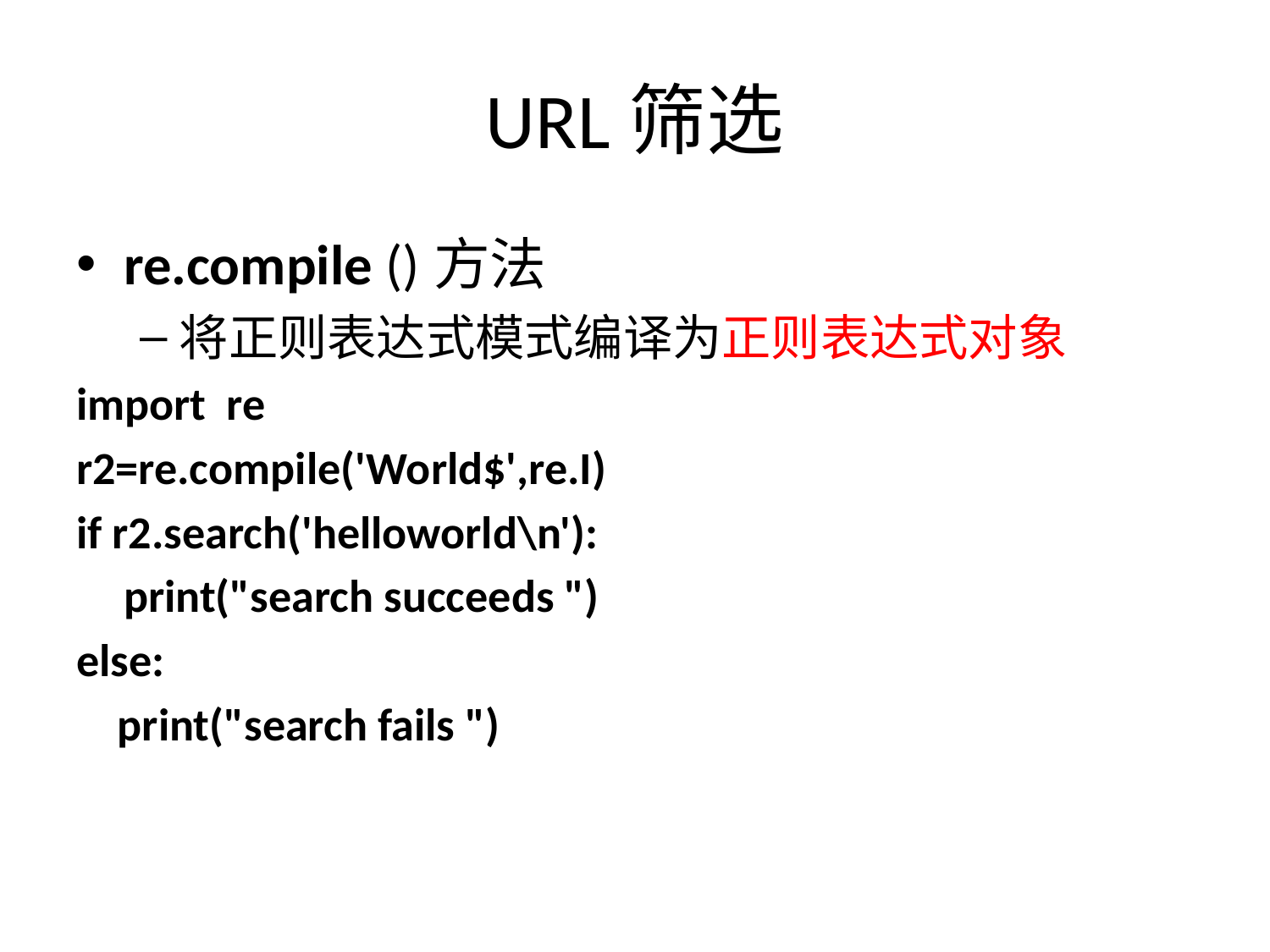

# URL筛选
re.compile ()方法
将正则表达式模式编译为正则表达式对象
import  re
r2=re.compile('World$',re.I)
if r2.search('helloworld\n'):
	print("search succeeds ")
else:
    print("search fails ")